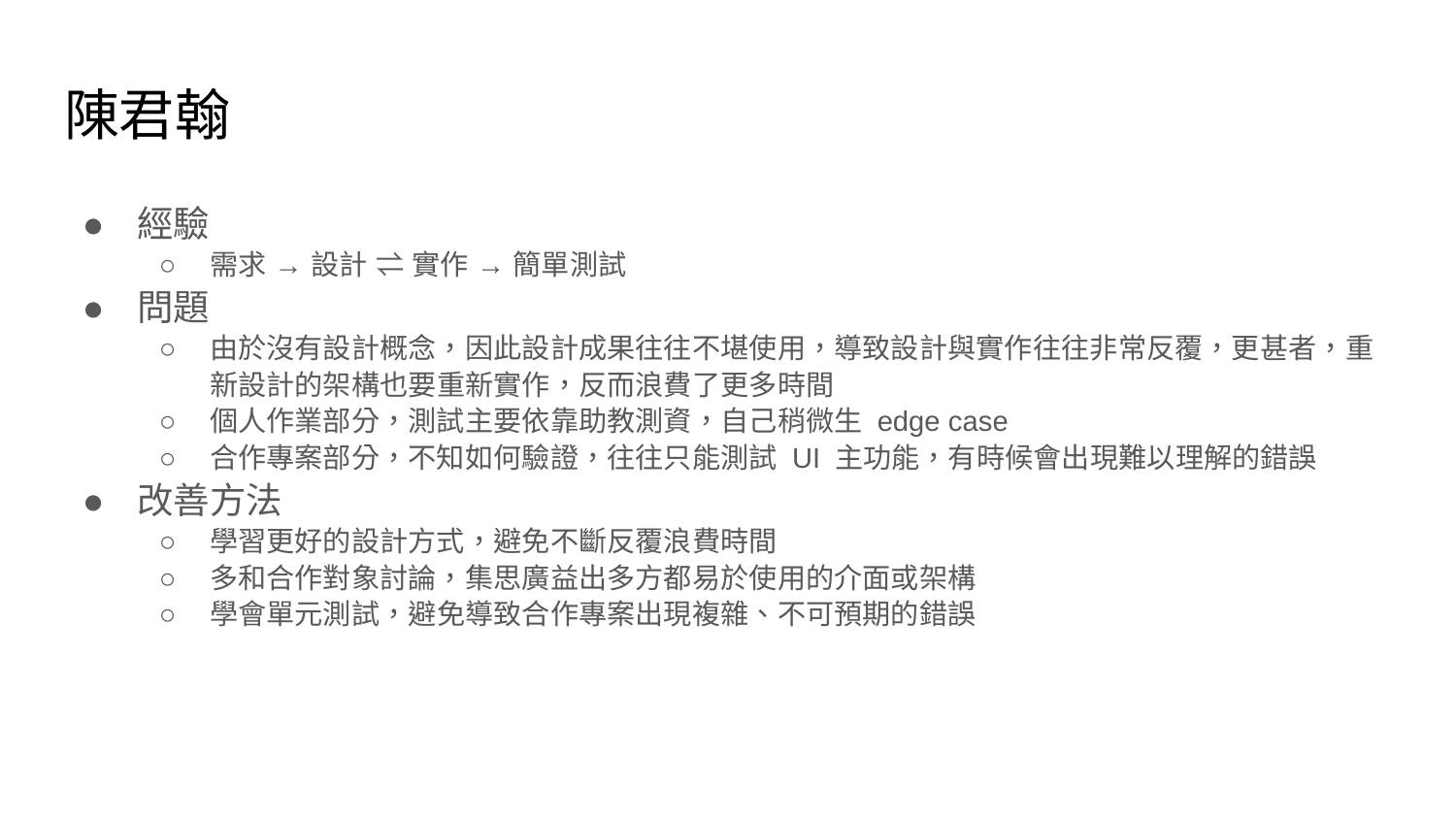

# 陳君翰
經驗
需求 → 設計 ⇌ 實作 → 簡單測試
問題
由於沒有設計概念，因此設計成果往往不堪使用，導致設計與實作往往非常反覆，更甚者，重新設計的架構也要重新實作，反而浪費了更多時間
個人作業部分，測試主要依靠助教測資，自己稍微生 edge case
合作專案部分，不知如何驗證，往往只能測試 UI 主功能，有時候會出現難以理解的錯誤
改善方法
學習更好的設計方式，避免不斷反覆浪費時間
多和合作對象討論，集思廣益出多方都易於使用的介面或架構
學會單元測試，避免導致合作專案出現複雜、不可預期的錯誤